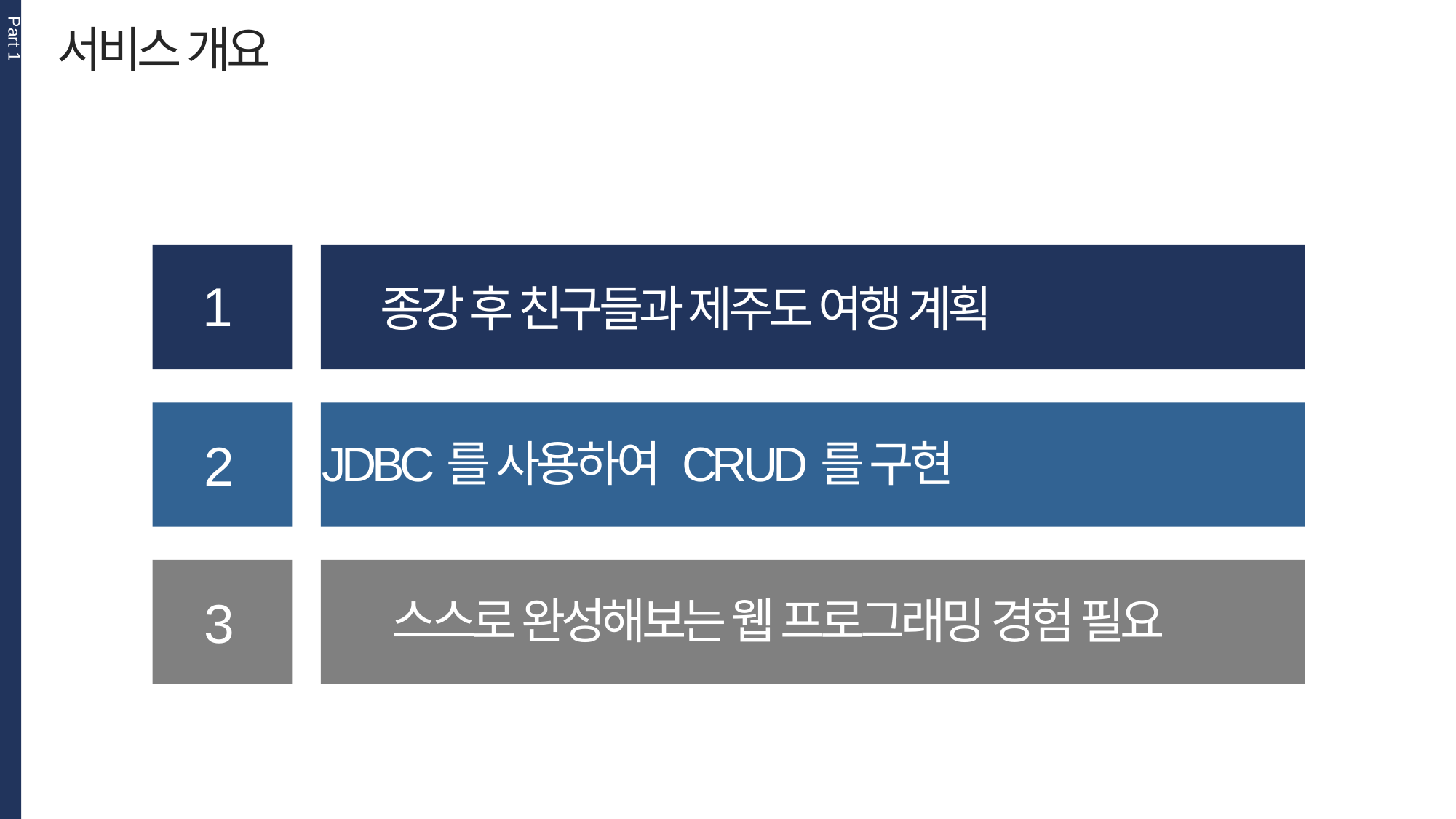

Part 1
서비스 개요

1
종강 후 친구들과 제주도 여행 계획

2
JDBC를 사용하여 CRUD를 구현

3
스스로 완성해보는 웹 프로그래밍 경험 필요